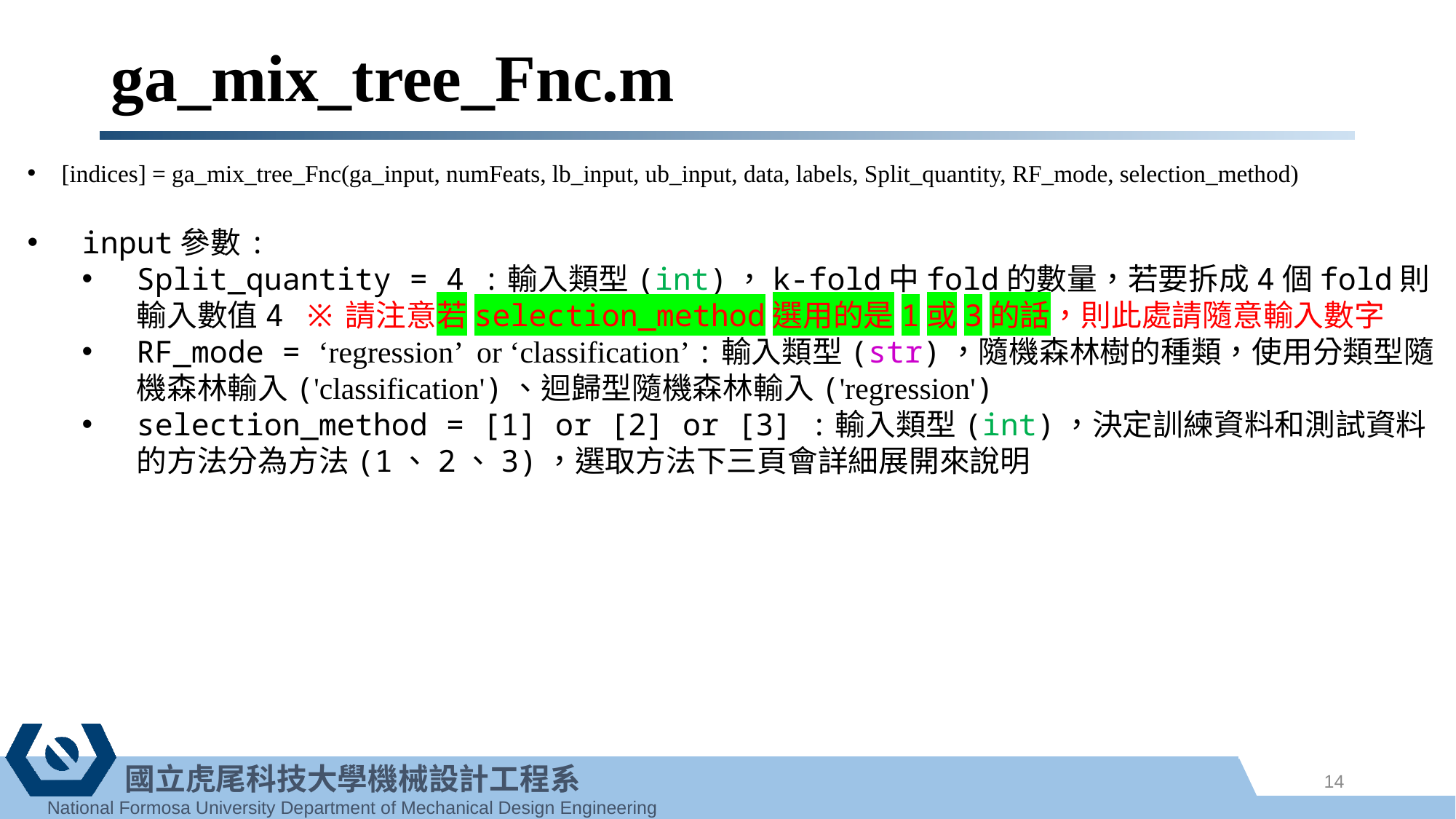

# ga_mix_tree_Fnc.m
[indices] = ga_mix_tree_Fnc(ga_input, numFeats, lb_input, ub_input, data, labels, Split_quantity, RF_mode, selection_method)

input參數:
Split_quantity = 4 :輸入類型(int)，k-fold中fold的數量，若要拆成4個fold則輸入數值4 ※請注意若selection_method選用的是1或3的話，則此處請隨意輸入數字
RF_mode = ‘regression’  or ‘classification’ :輸入類型(str)，隨機森林樹的種類，使用分類型隨機森林輸入('classification')、迴歸型隨機森林輸入('regression')
selection_method = [1] or [2] or [3] :輸入類型(int)，決定訓練資料和測試資料的方法分為方法(1、2、3)，選取方法下三頁會詳細展開來說明
14